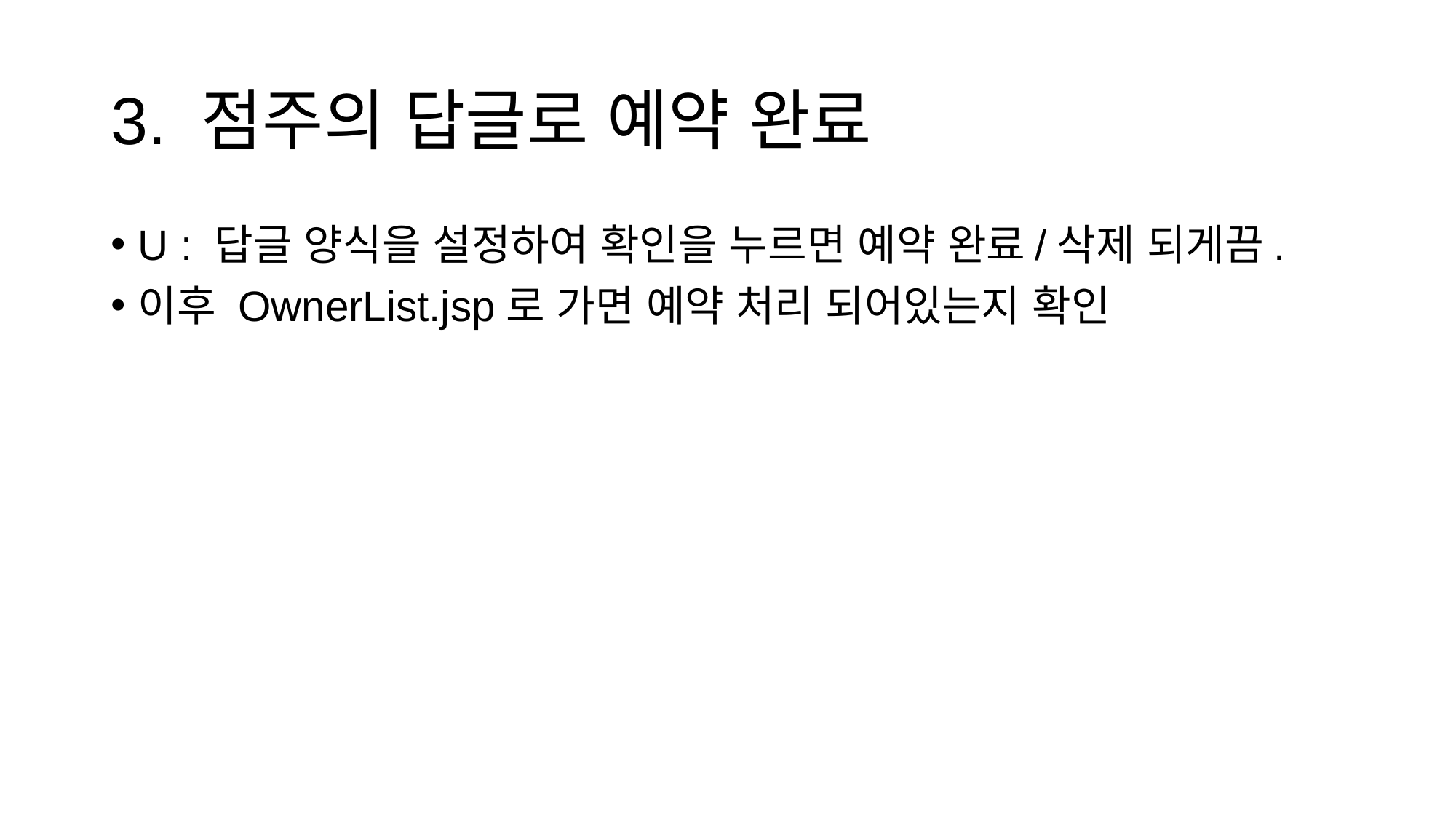

# 3. 점주의 답글로 예약 완료
U : 답글 양식을 설정하여 확인을 누르면 예약 완료/삭제 되게끔.
이후 OwnerList.jsp로 가면 예약 처리 되어있는지 확인